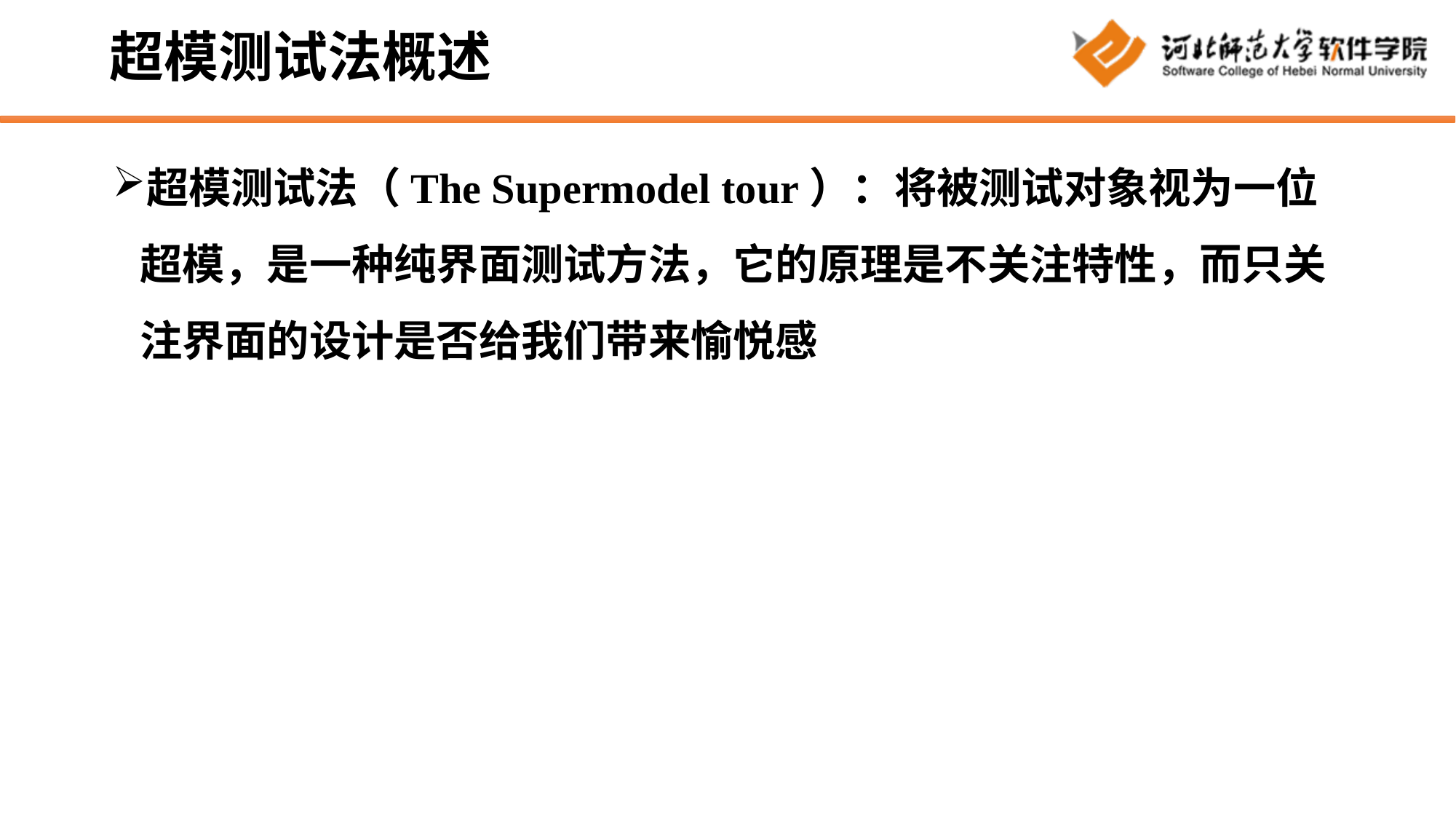

# 超模测试法概述
超模测试法（The Supermodel tour）：将被测试对象视为一位超模，是一种纯界面测试方法，它的原理是不关注特性，而只关注界面的设计是否给我们带来愉悦感